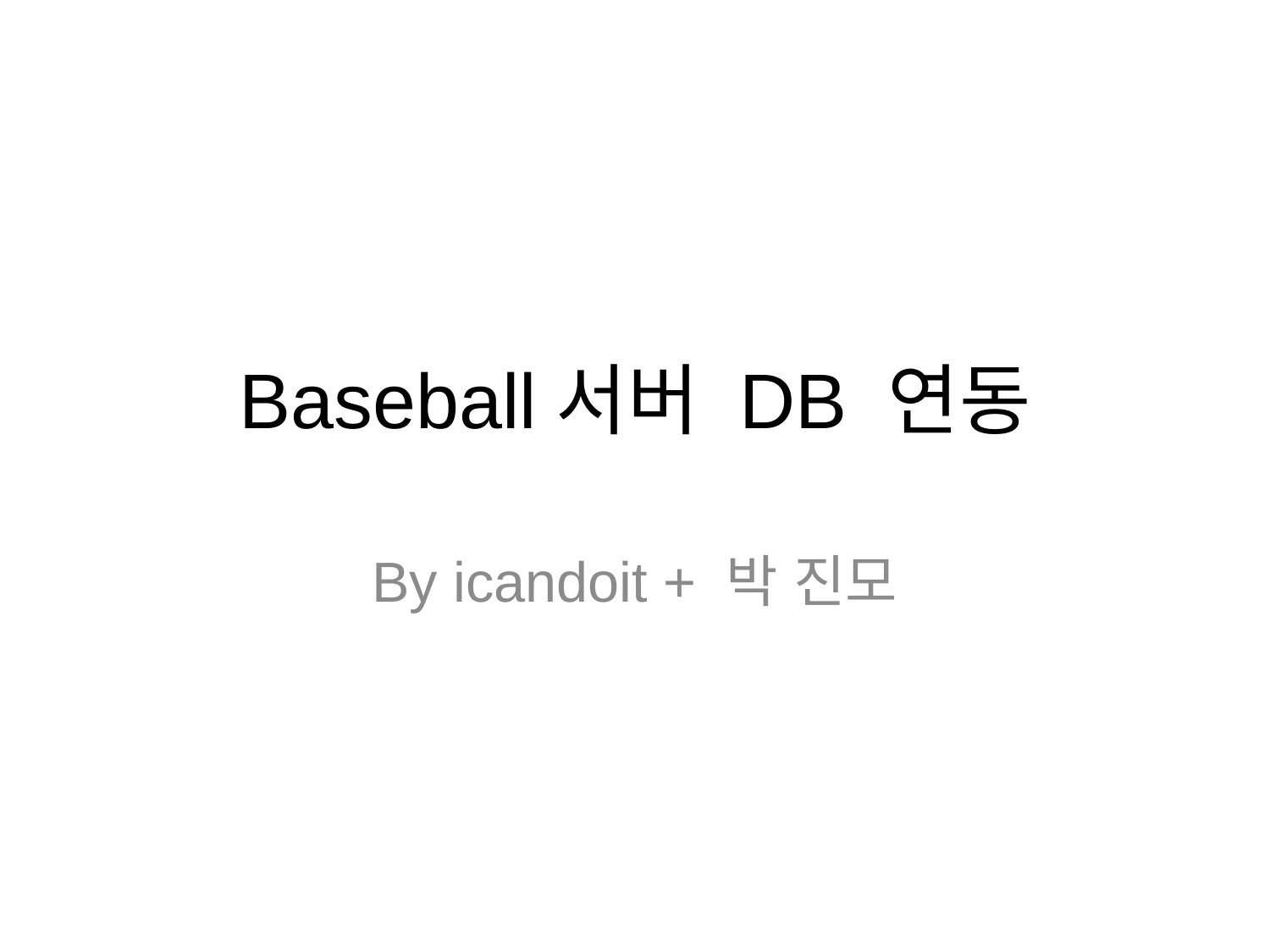

# Baseball서버 DB 연동
By icandoit + 박 진모